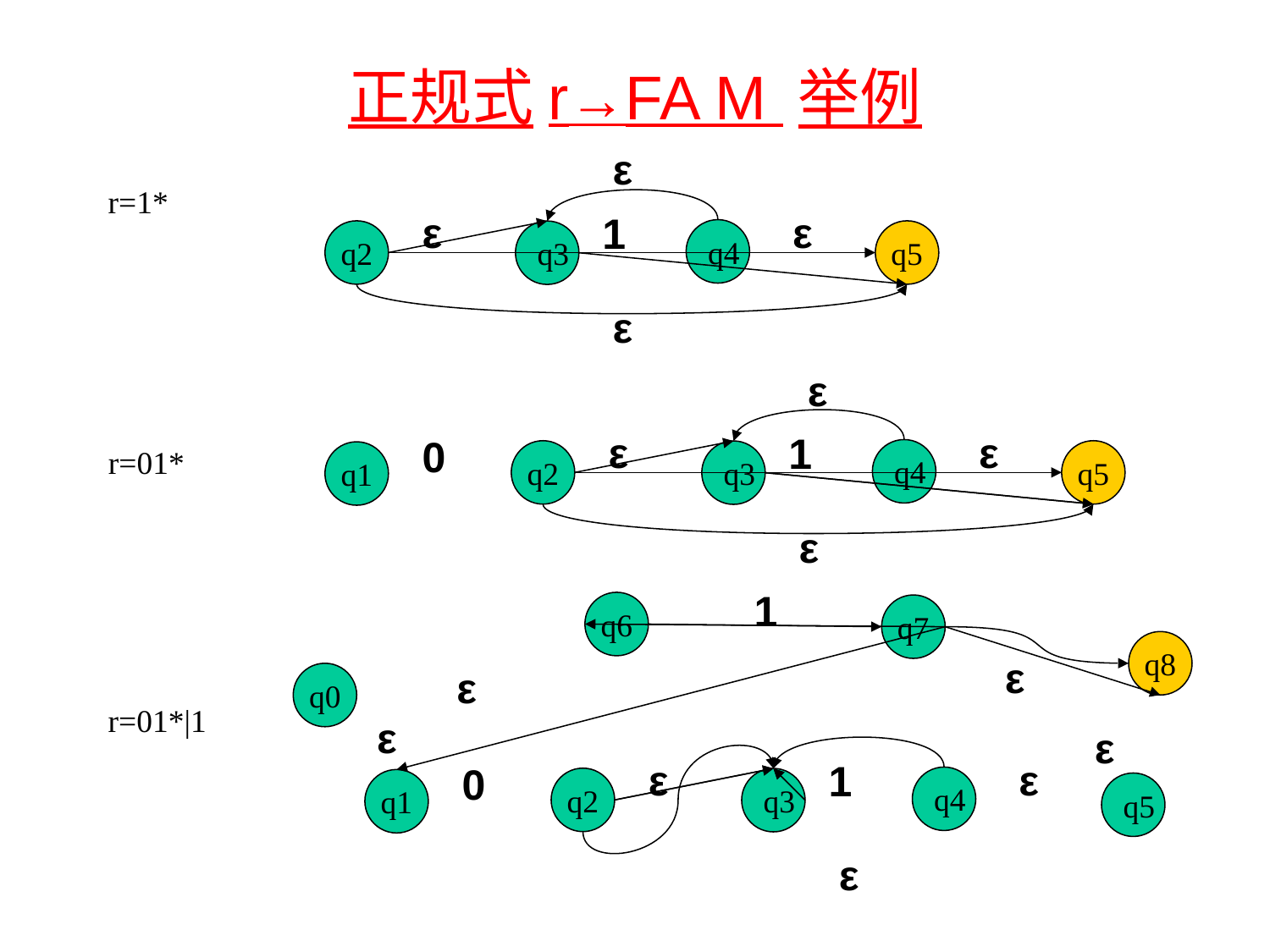

正规式r→FA M 举例
ε
r=1*
ε
ε
1
q4
q2
q5
q3
ε
ε
ε
ε
1
0
r=01*
q4
q2
q5
q3
q1
ε
1
q6
q7
q8
ε
ε
q0
r=01*|1
ε
ε
ε
ε
1
0
q4
q2
q3
q1
q5
ε